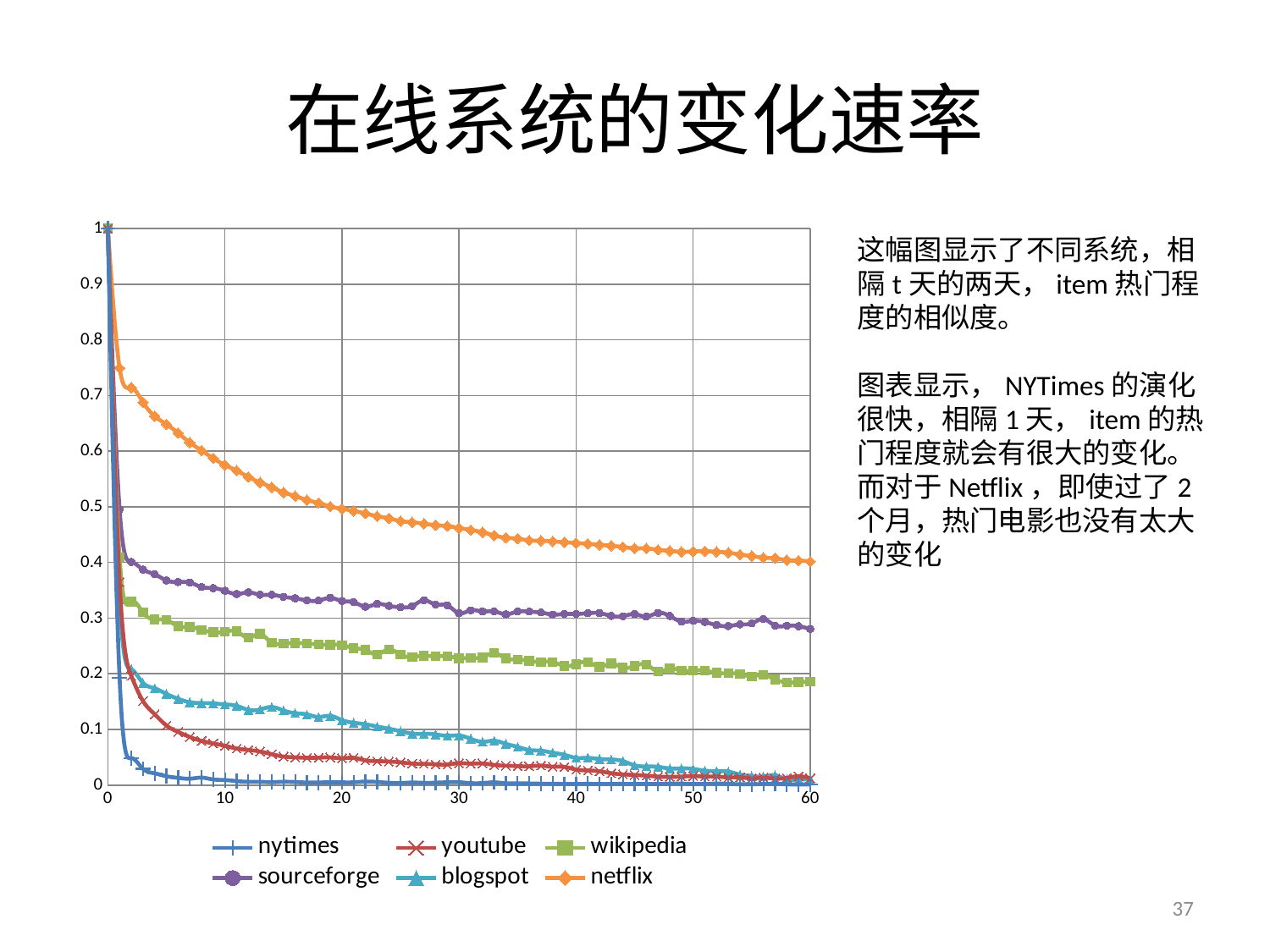

# 在线系统的变化速率

### Chart

| Category |  |  |  |  |  |  |
|---|---|---|---|---|---|---|
这幅图显示了不同系统，相隔t天的两天，item热门程度的相似度。

图表显示，NYTimes的演化很快，相隔1天，item的热门程度就会有很大的变化。而对于Netflix，即使过了2个月，热门电影也没有太大的变化
37